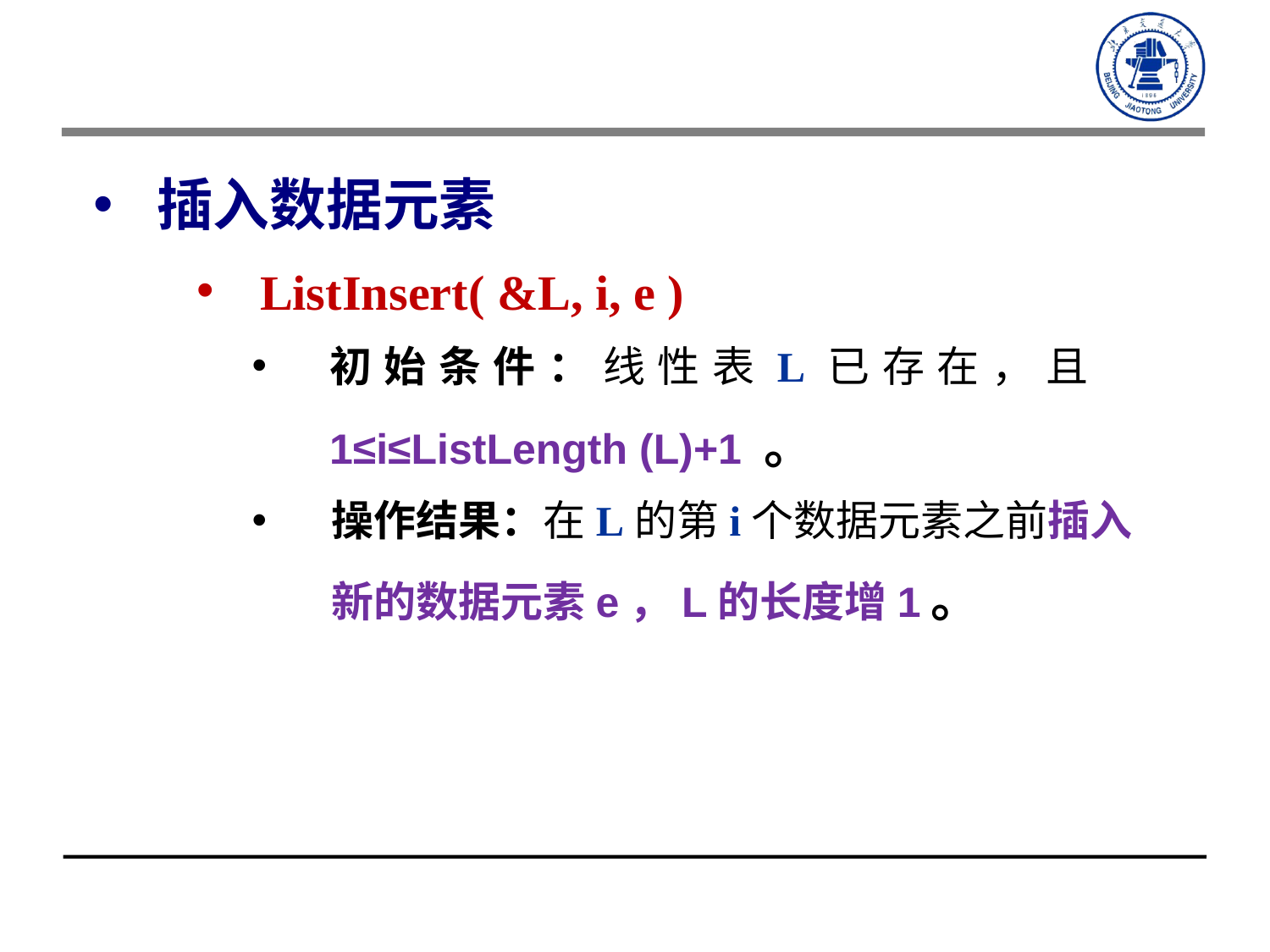

插入数据元素
ListInsert( &L, i, e )
初始条件：线性表L已存在，且   1≤i≤ListLength (L)+1 。
操作结果：在L的第i个数据元素之前插入新的数据元素e，L的长度增1。